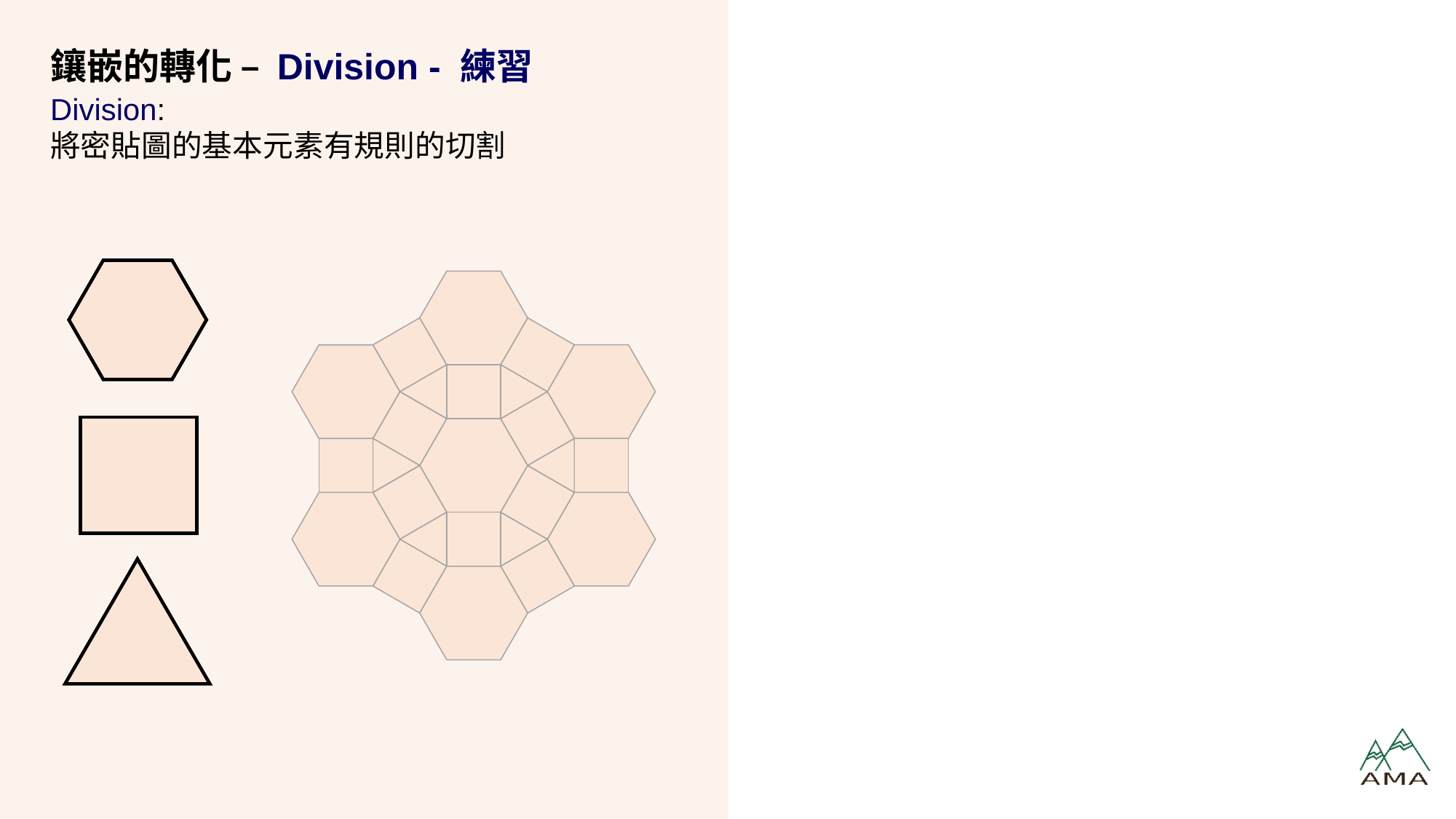

# 鑲嵌的轉化 – Division - 練習
Division:
將密貼圖的基本元素有規則的切割